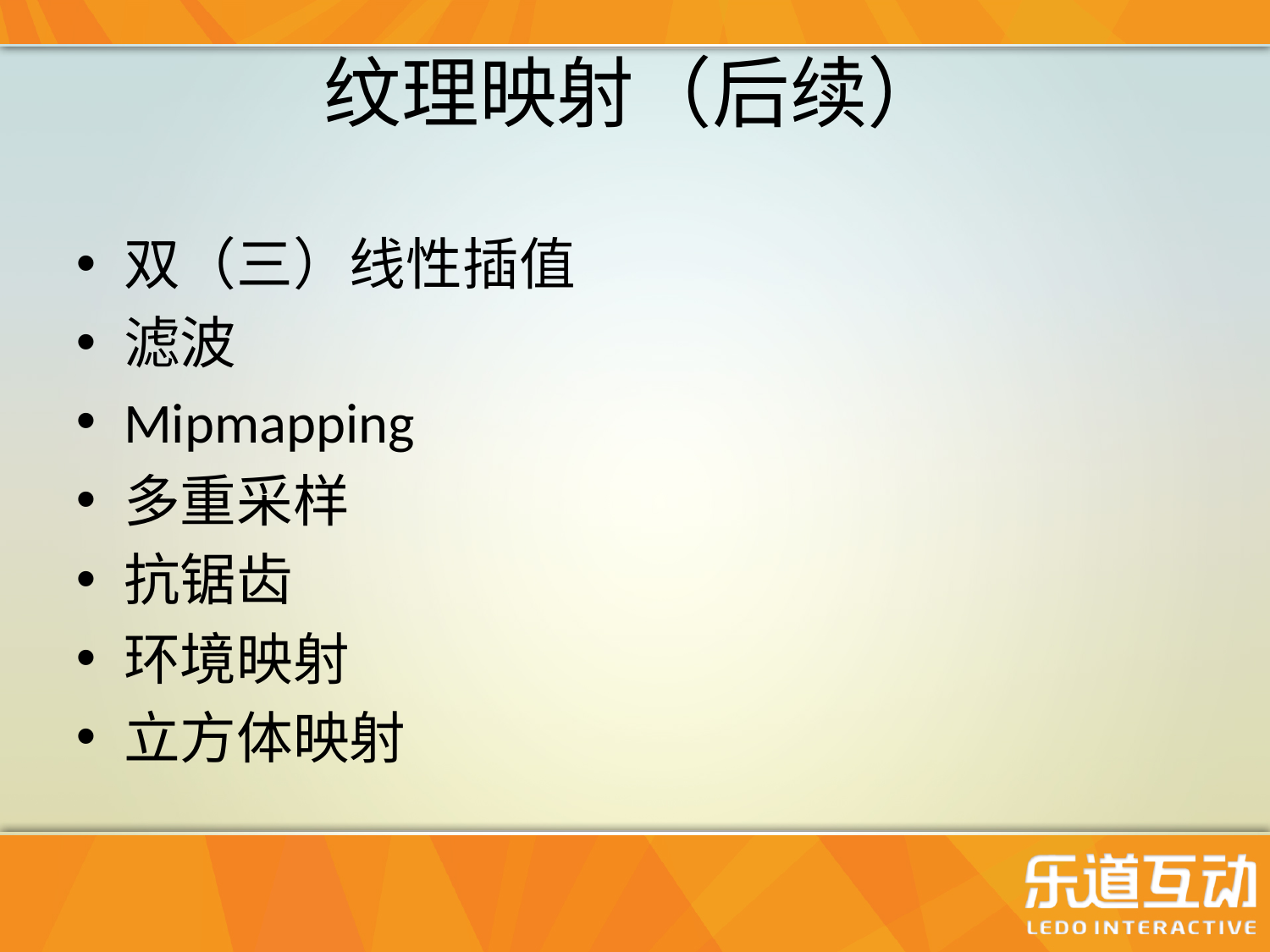

# 纹理映射（后续）
双（三）线性插值
滤波
Mipmapping
多重采样
抗锯齿
环境映射
立方体映射